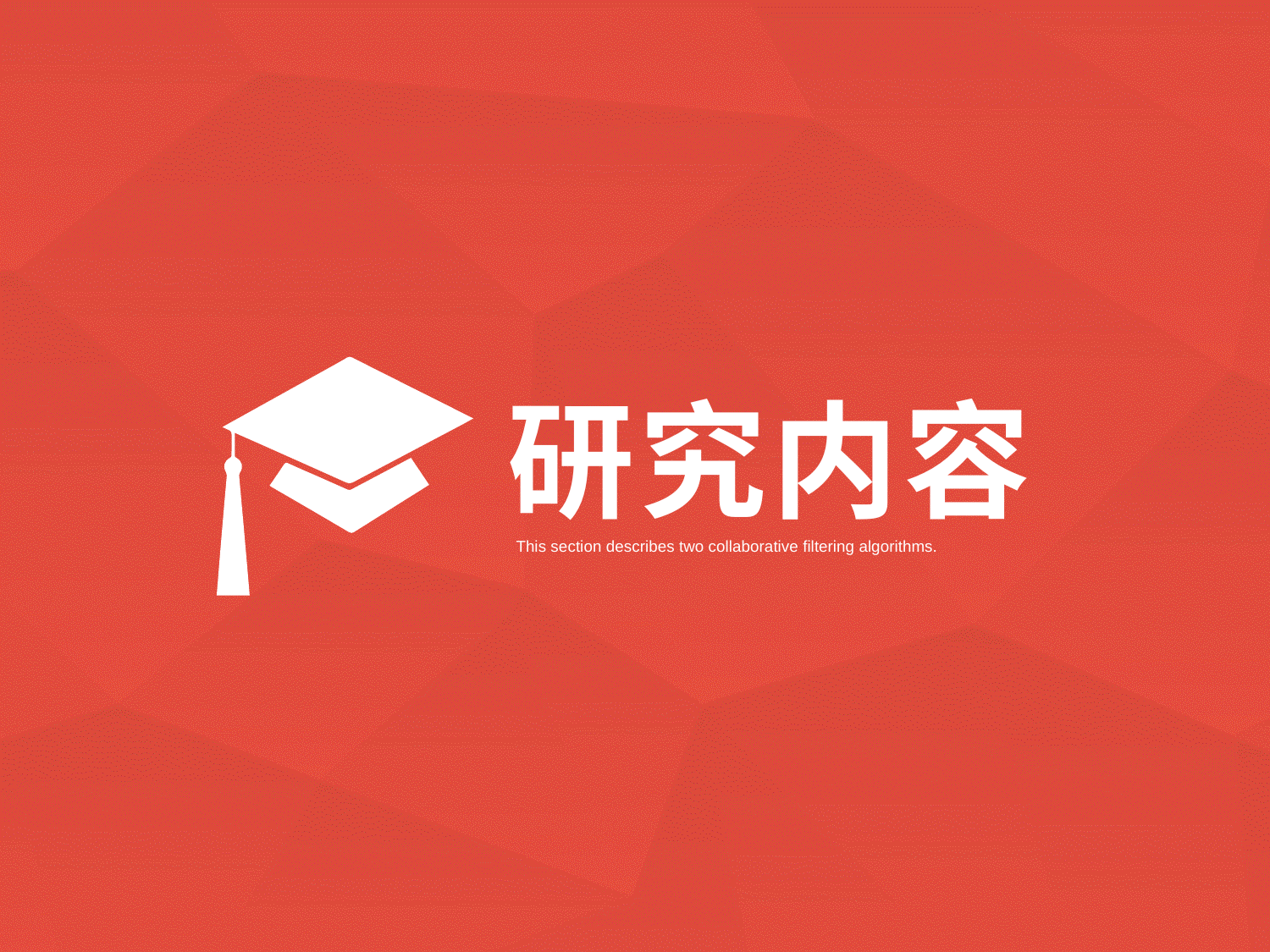

研究内容
This section describes two collaborative filtering algorithms.